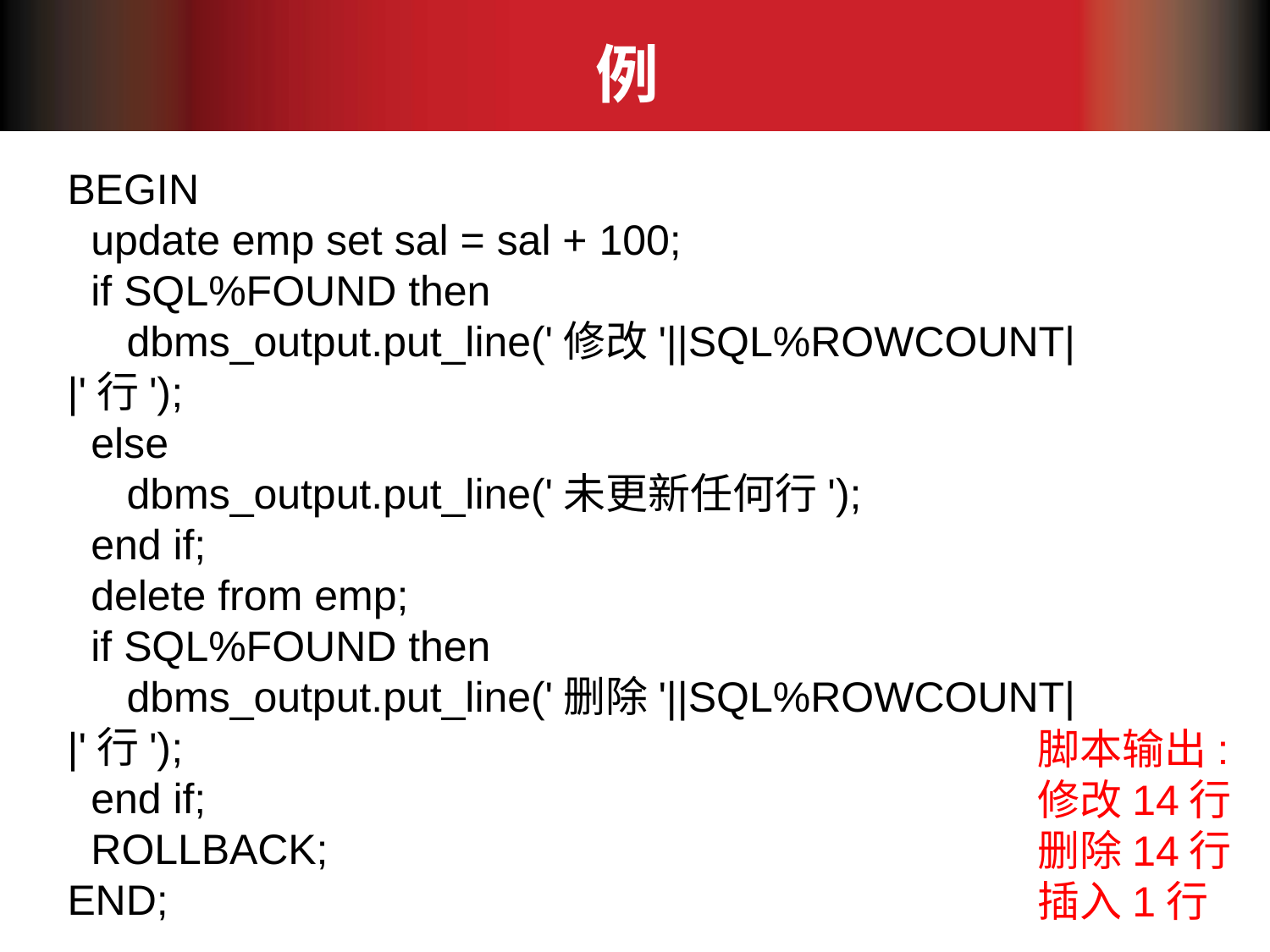

# 例
BEGIN
  update emp set sal = sal + 100;
  if SQL%FOUND then
     dbms_output.put_line('修改'||SQL%ROWCOUNT||'行');
  else
     dbms_output.put_line('未更新任何行');
  end if;
  delete from emp;
  if SQL%FOUND then
     dbms_output.put_line('删除'||SQL%ROWCOUNT||'行');
  end if;
  ROLLBACK;
END;
脚本输出:
修改14行
删除14行
插入1行